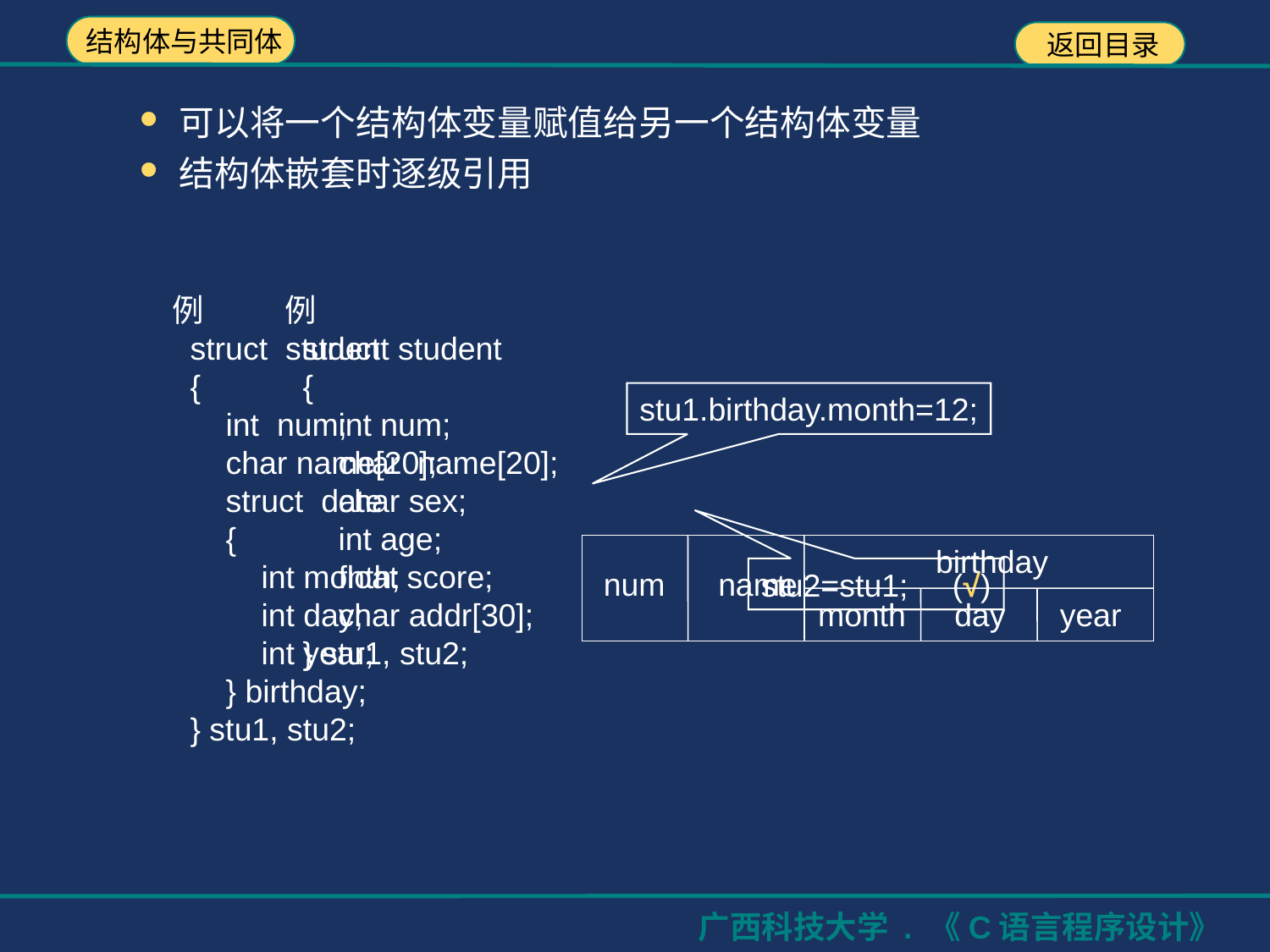

可以将一个结构体变量赋值给另一个结构体变量
结构体嵌套时逐级引用
例
  struct  student
  {
      int  num;
      char name[20];
      struct  date
      {
          int month;
          int day;
          int year;
      } birthday;
  } stu1, stu2;

birthday
num
name

month

day

year
stu1.birthday.month=12;
例
  struct  student
  {
      int num;
      char  name[20];
      char sex;
      int age;
      float score;
      char addr[30];
  } stu1, stu2;
stu2=stu1;     (√)